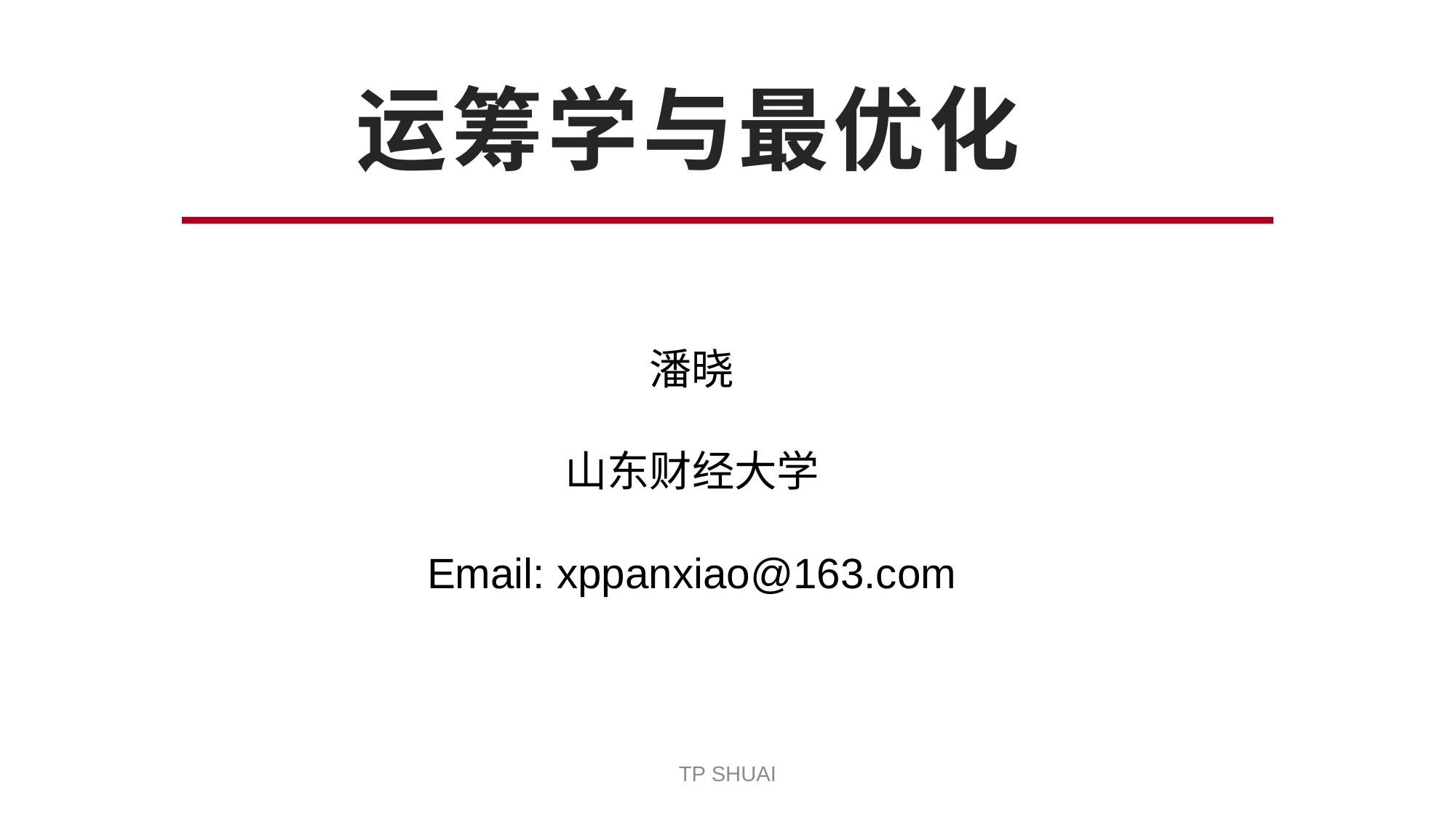

# 运筹学与最优化

潘晓

山东财经大学

Email: xppanxiao@163.com
TP SHUAI
1